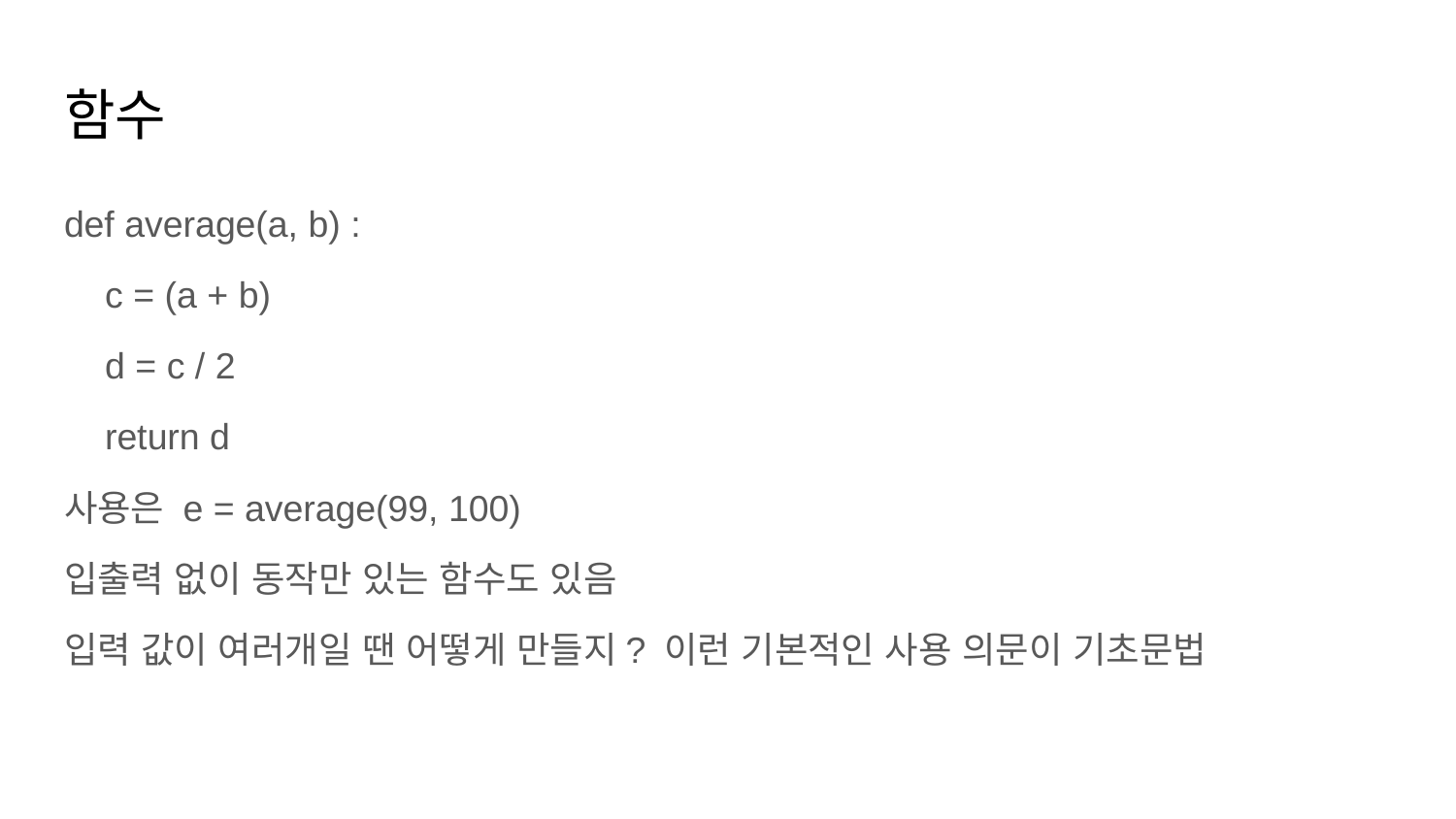

# 함수
def average(a, b) :
    c = (a + b)
    d = c / 2
    return d
사용은 e = average(99, 100)
입출력 없이 동작만 있는 함수도 있음
입력 값이 여러개일 땐 어떻게 만들지? 이런 기본적인 사용 의문이 기초문법